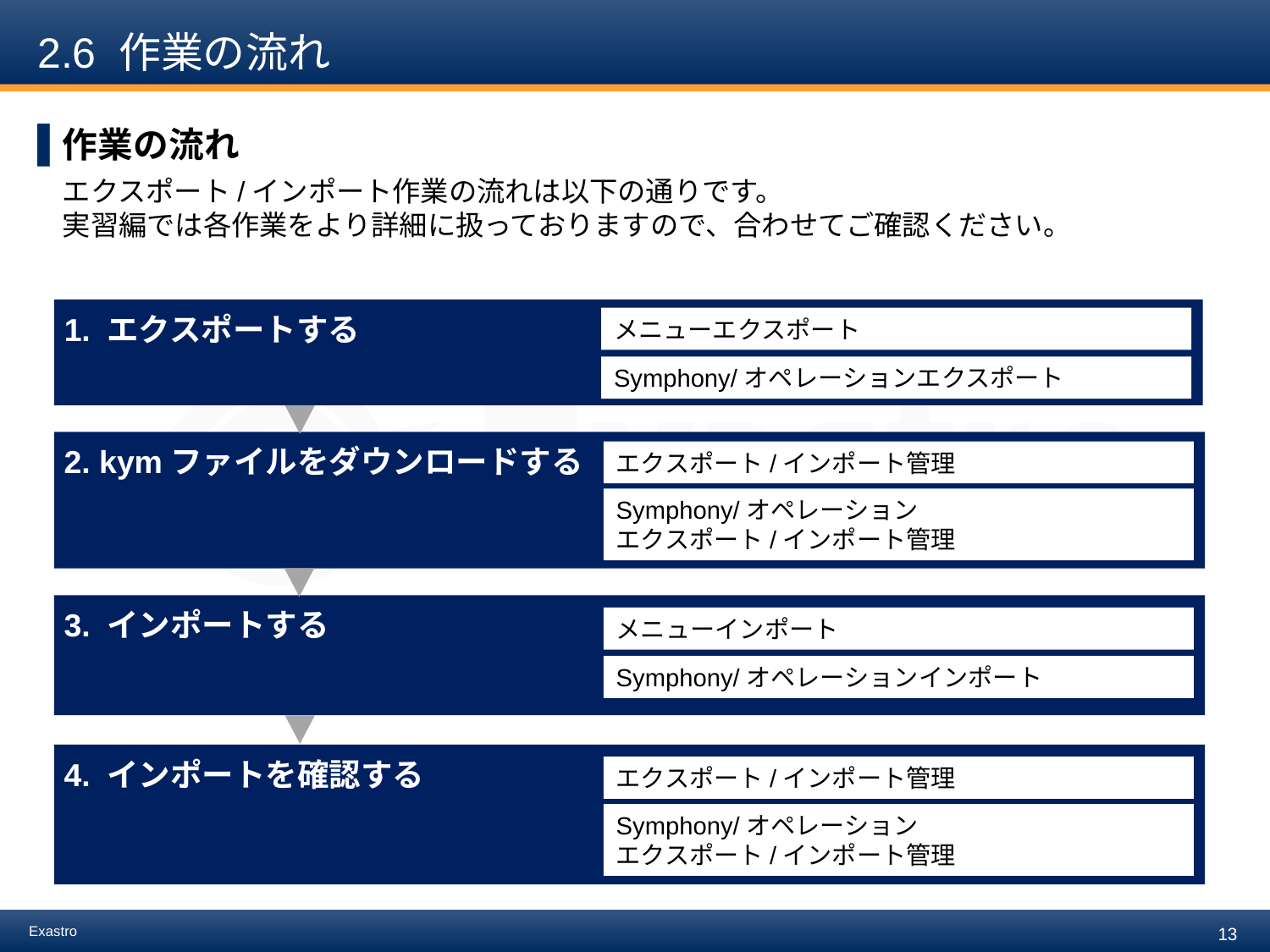

# 2.6 作業の流れ
作業の流れ
エクスポート/インポート作業の流れは以下の通りです。
実習編では各作業をより詳細に扱っておりますので、合わせてご確認ください。
1. エクスポートする
メニューエクスポート
Symphony/オペレーションエクスポート

2. kymファイルをダウンロードする
エクスポート/インポート管理
Symphony/オペレーション
エクスポート/インポート管理

3. インポートする
メニューインポート
Symphony/オペレーションインポート

4. インポートを確認する
エクスポート/インポート管理
Symphony/オペレーション
エクスポート/インポート管理